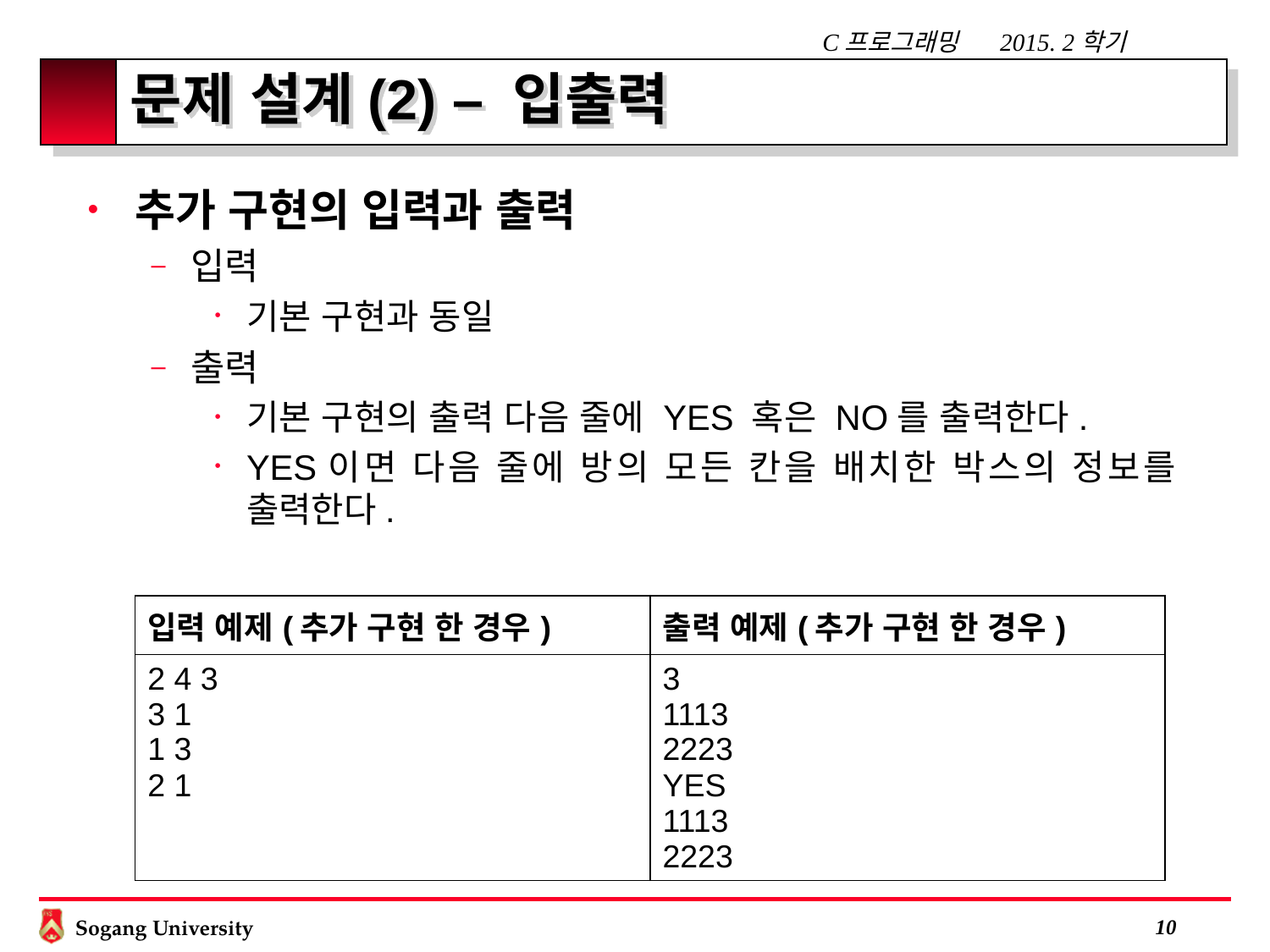

# 문제 설계(2) – 입출력
추가 구현의 입력과 출력
입력
기본 구현과 동일
출력
기본 구현의 출력 다음 줄에 YES 혹은 NO를 출력한다.
YES이면 다음 줄에 방의 모든 칸을 배치한 박스의 정보를 출력한다.
| 입력 예제(추가 구현 한 경우) | 출력 예제(추가 구현 한 경우) |
| --- | --- |
| 2 4 3 3 1 1 3 2 1 | 3 1113 2223 YES 1113 2223 |
 10